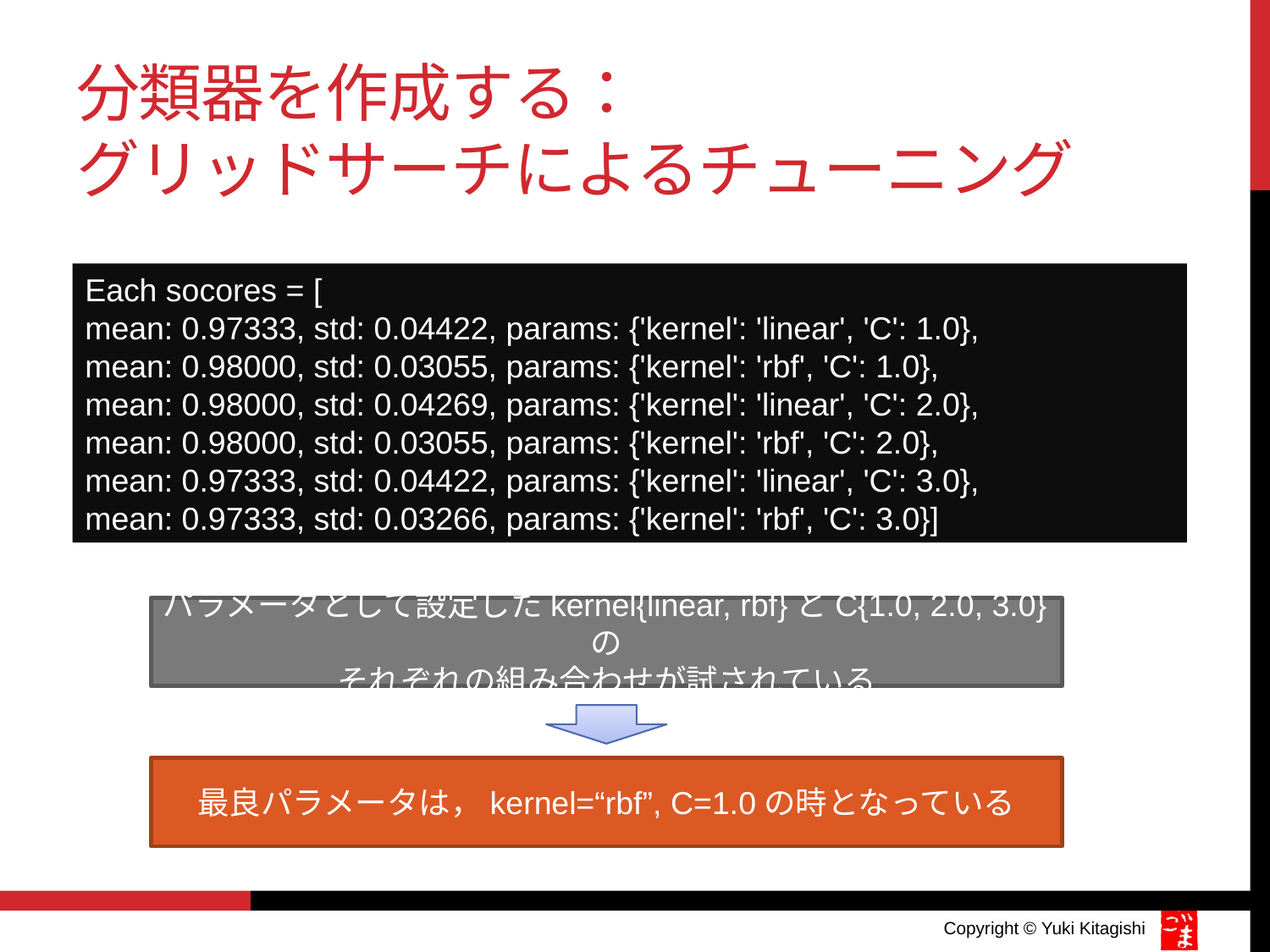

# 分類器を作成する： グリッドサーチによるチューニング
Each socores = [
mean: 0.97333, std: 0.04422, params: {'kernel': 'linear', 'C': 1.0},
mean: 0.98000, std: 0.03055, params: {'kernel': 'rbf', 'C': 1.0},
mean: 0.98000, std: 0.04269, params: {'kernel': 'linear', 'C': 2.0},
mean: 0.98000, std: 0.03055, params: {'kernel': 'rbf', 'C': 2.0},
mean: 0.97333, std: 0.04422, params: {'kernel': 'linear', 'C': 3.0},
mean: 0.97333, std: 0.03266, params: {'kernel': 'rbf', 'C': 3.0}]
パラメータとして設定したkernel{linear, rbf}とC{1.0, 2.0, 3.0}の
それぞれの組み合わせが試されている

最良パラメータは，kernel=“rbf”, C=1.0の時となっている
Copyright © Yuki Kitagishi